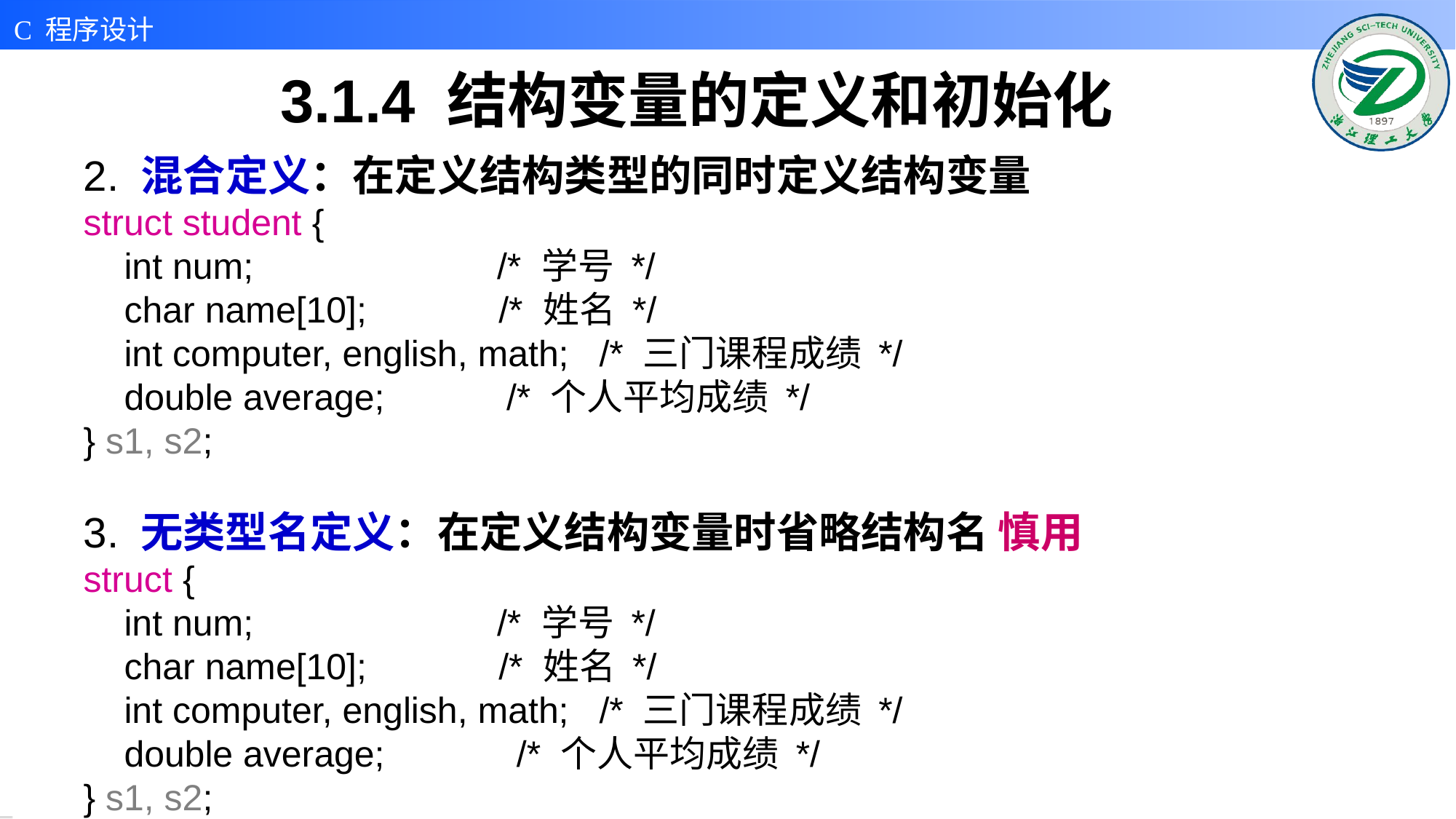

# 3.1.4 结构变量的定义和初始化
2. 混合定义：在定义结构类型的同时定义结构变量
struct student {
int num;                        /* 学号 */
char name[10];             /* 姓名 */
int computer, english, math;   /* 三门课程成绩 */
double average;            /* 个人平均成绩 */
} s1, s2;

3. 无类型名定义：在定义结构变量时省略结构名 慎用
struct {
int num;                        /* 学号 */
char name[10];             /* 姓名 */
int computer, english, math;   /* 三门课程成绩 */
double average;             /* 个人平均成绩 */
} s1, s2;